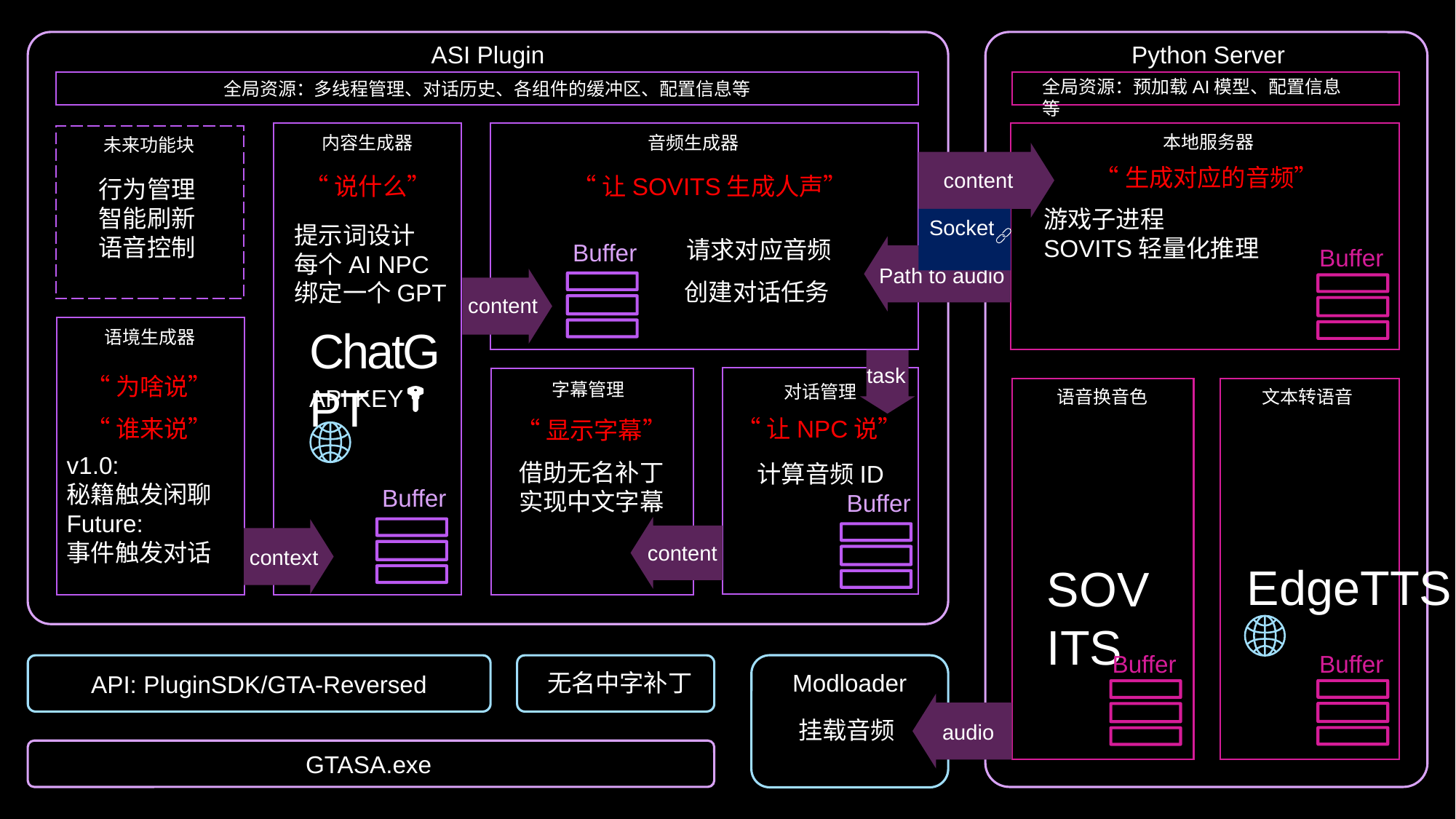

Python Server
ASI Plugin
全局资源：预加载AI模型、配置信息等
全局资源：多线程管理、对话历史、各组件的缓冲区、配置信息等

本地服务器

内容生成器
音频生成器
未来功能块

“生成对应的音频”
content
“说什么”
“让SOVITS生成人声”
行为管理
智能刷新
语音控制
游戏子进程
SOVITS轻量化推理
Socket
提示词设计
每个AI NPC
绑定一个GPT

请求对应音频
Buffer

Buffer
Path to audio

创建对话任务

content
ChatGPT

语境生成器

task
“为啥说”

字幕管理
对话管理
API KEY

语音换音色
文本转语音

“谁来说”
“让NPC说”
“显示字幕”

v1.0:
秘籍触发闲聊
Future:
事件触发对话
借助无名补丁
实现中文字幕
计算音频ID
Buffer
Buffer

content
context
EdgeTTS
SOVITS

Buffer
Buffer

无名中字补丁
Modloader
API: PluginSDK/GTA-Reversed

挂载音频
audio

GTASA.exe